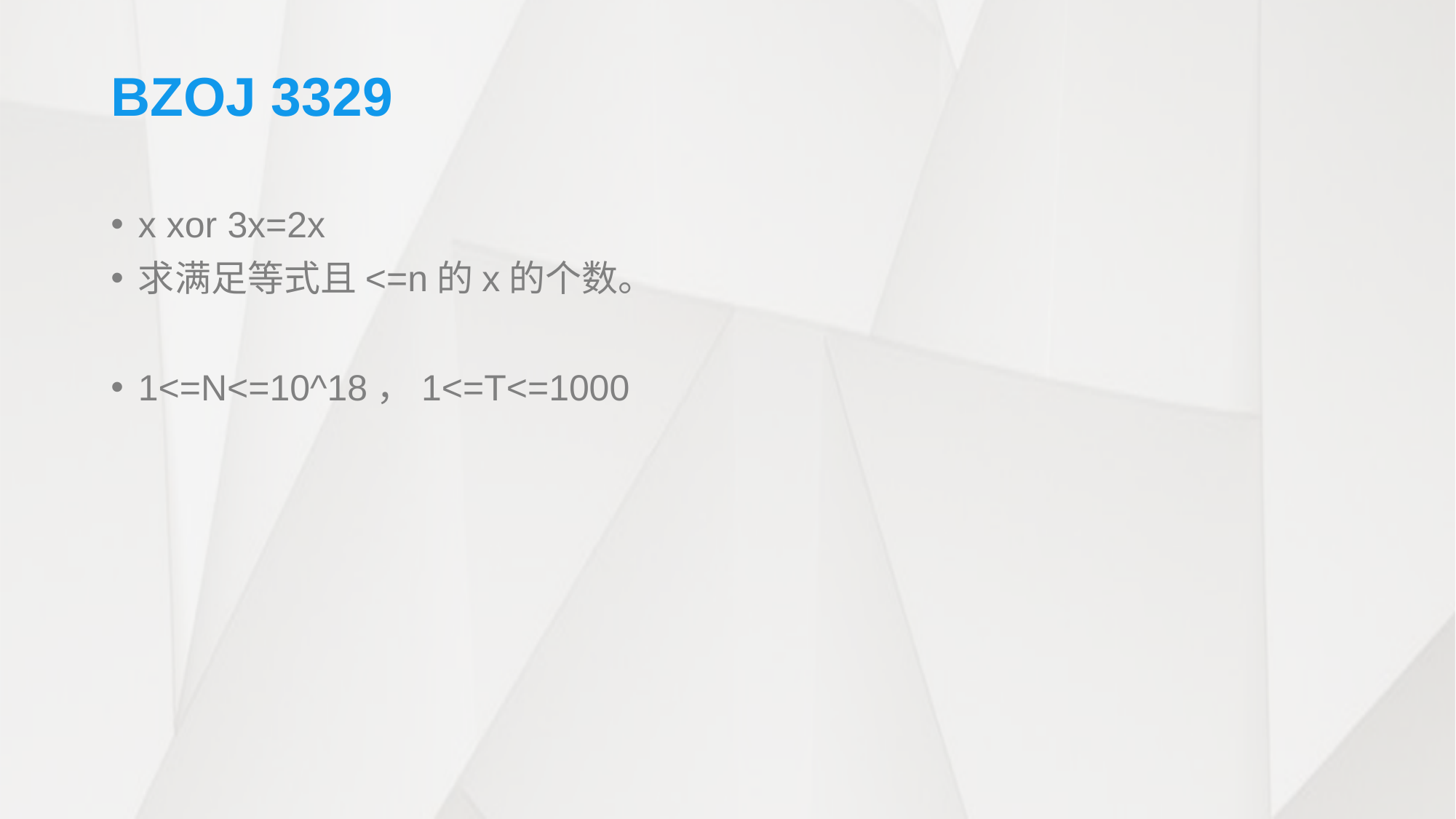

# BZOJ 3329
x xor 3x=2x
求满足等式且<=n的x的个数。

1<=N<=10^18，1<=T<=1000